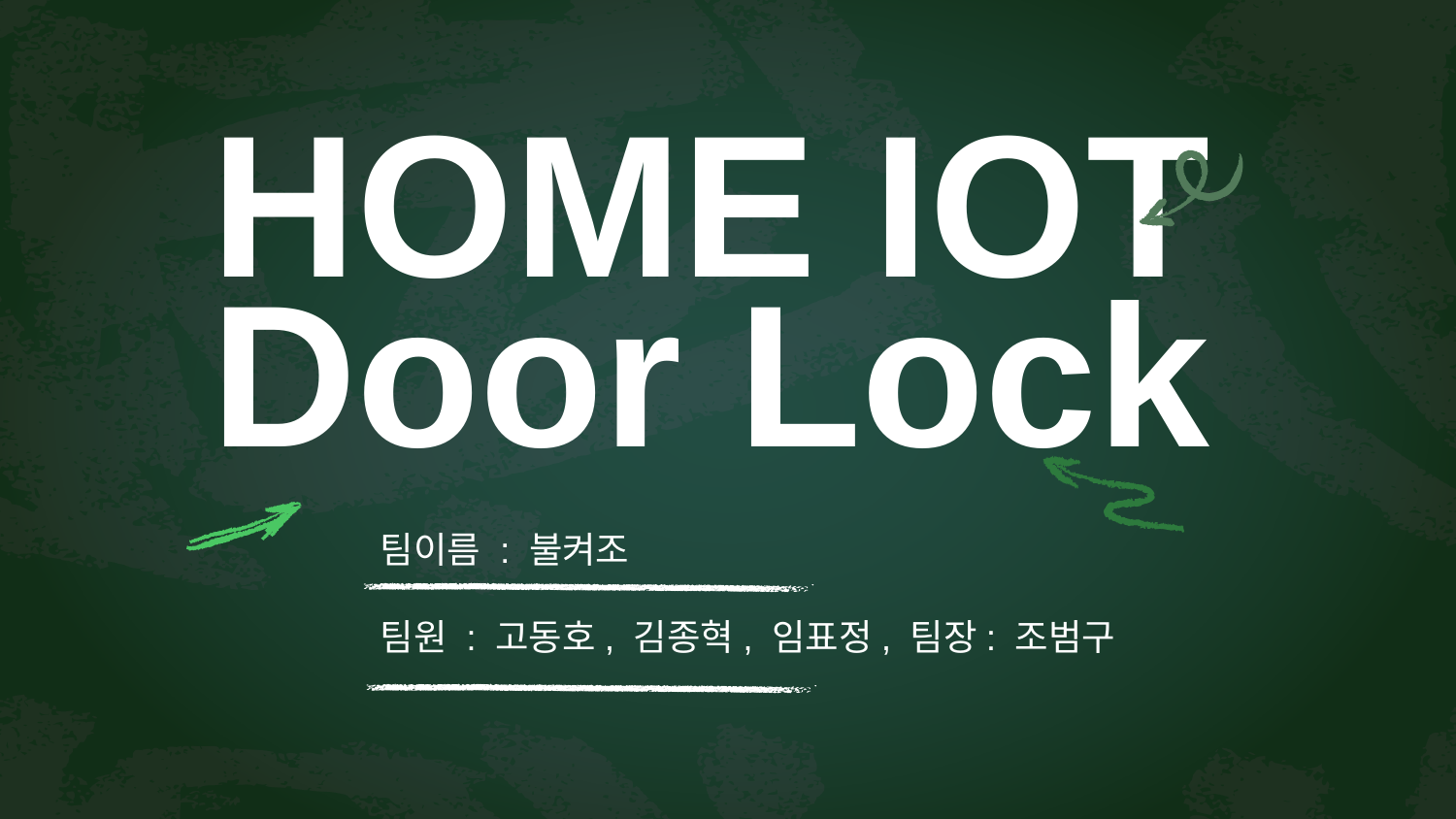

# HOME IOT Door Lock

팀이름 : 불켜조

팀원 : 고동호, 김종혁, 임표정, 팀장: 조범구